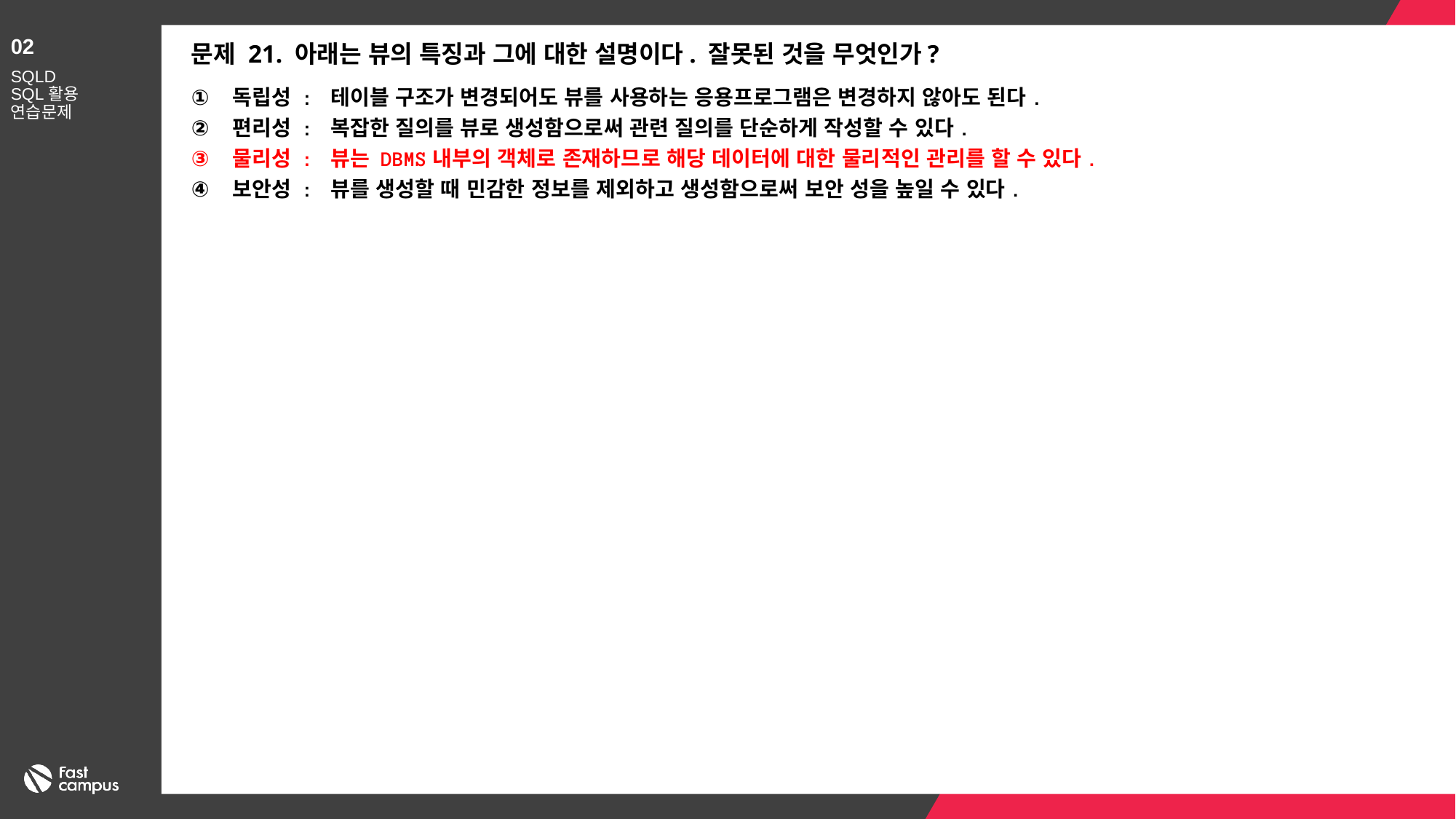

02
문제 21. 아래는 뷰의 특징과 그에 대한 설명이다. 잘못된 것을 무엇인가?
SQLD
SQL활용
연습문제
독립성 : 테이블 구조가 변경되어도 뷰를 사용하는 응용프로그램은 변경하지 않아도 된다.
편리성 : 복잡한 질의를 뷰로 생성함으로써 관련 질의를 단순하게 작성할 수 있다.
물리성 : 뷰는 DBMS내부의 객체로 존재하므로 해당 데이터에 대한 물리적인 관리를 할 수 있다.
보안성 : 뷰를 생성할 때 민감한 정보를 제외하고 생성함으로써 보안 성을 높일 수 있다.